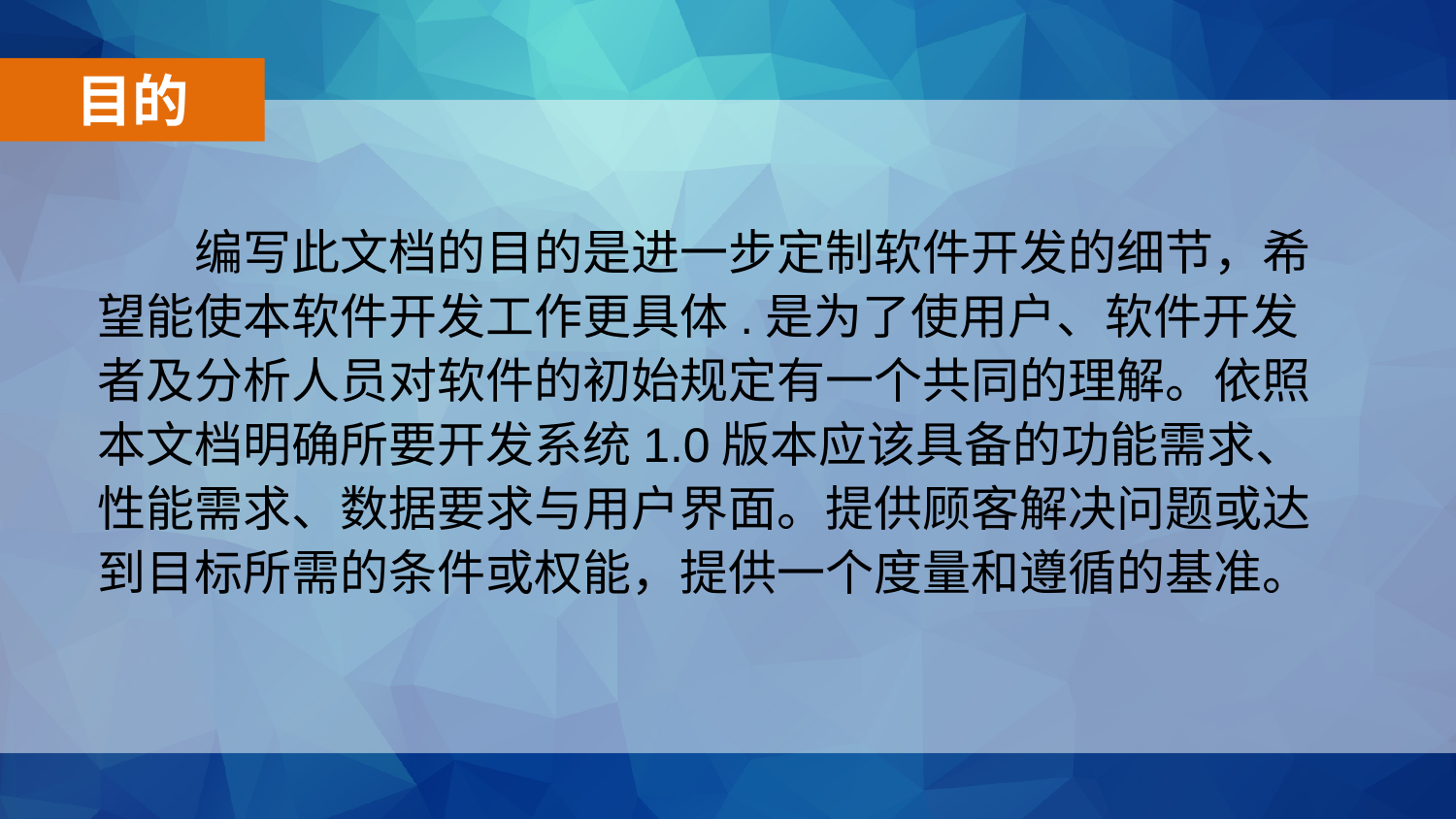

目的

　　编写此文档的目的是进一步定制软件开发的细节，希望能使本软件开发工作更具体.是为了使用户、软件开发者及分析人员对软件的初始规定有一个共同的理解。依照本文档明确所要开发系统1.0版本应该具备的功能需求、性能需求、数据要求与用户界面。提供顾客解决问题或达到目标所需的条件或权能，提供一个度量和遵循的基准。